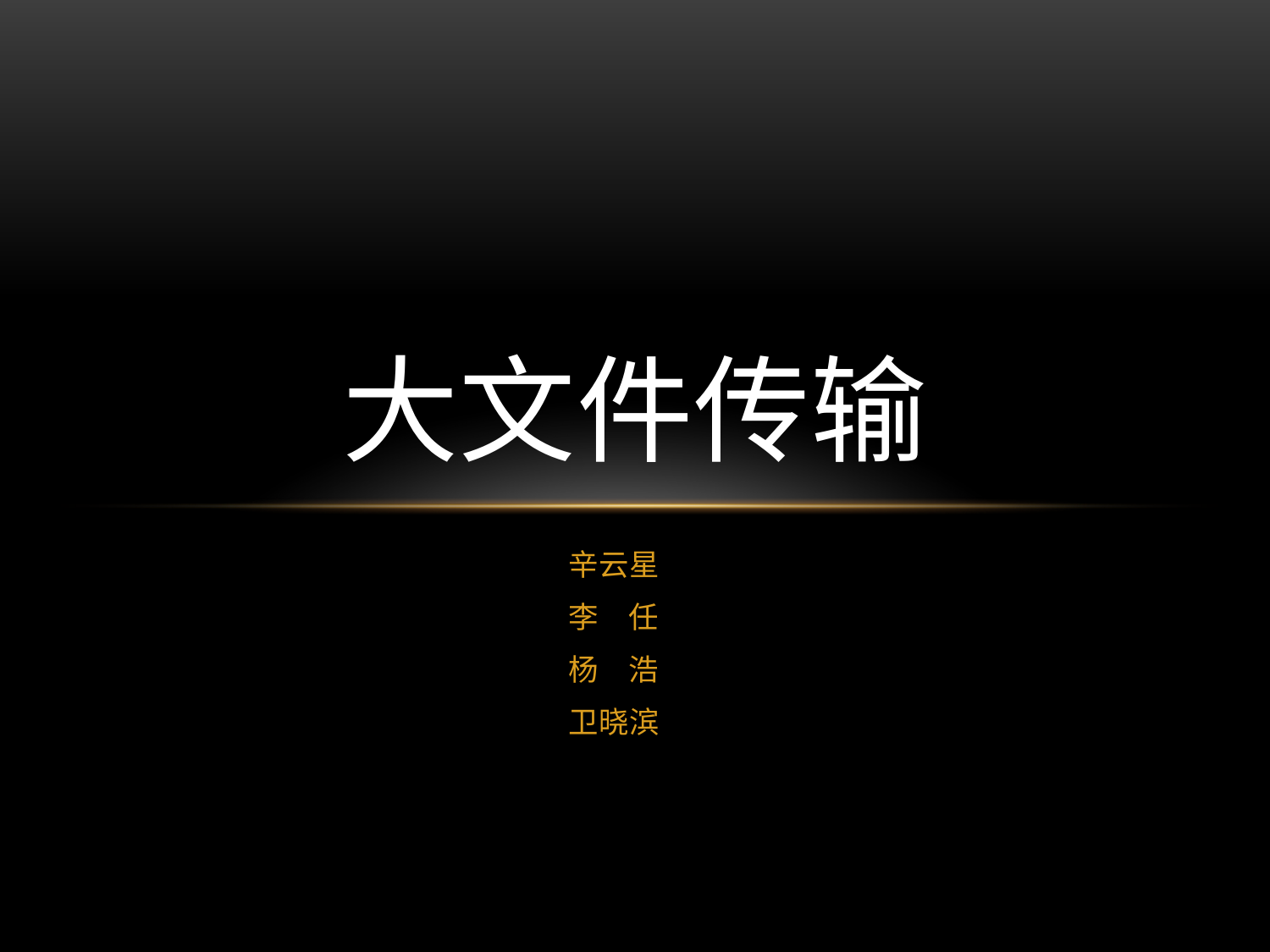

# 大文件传输
辛云星
李    任
杨    浩
卫晓滨